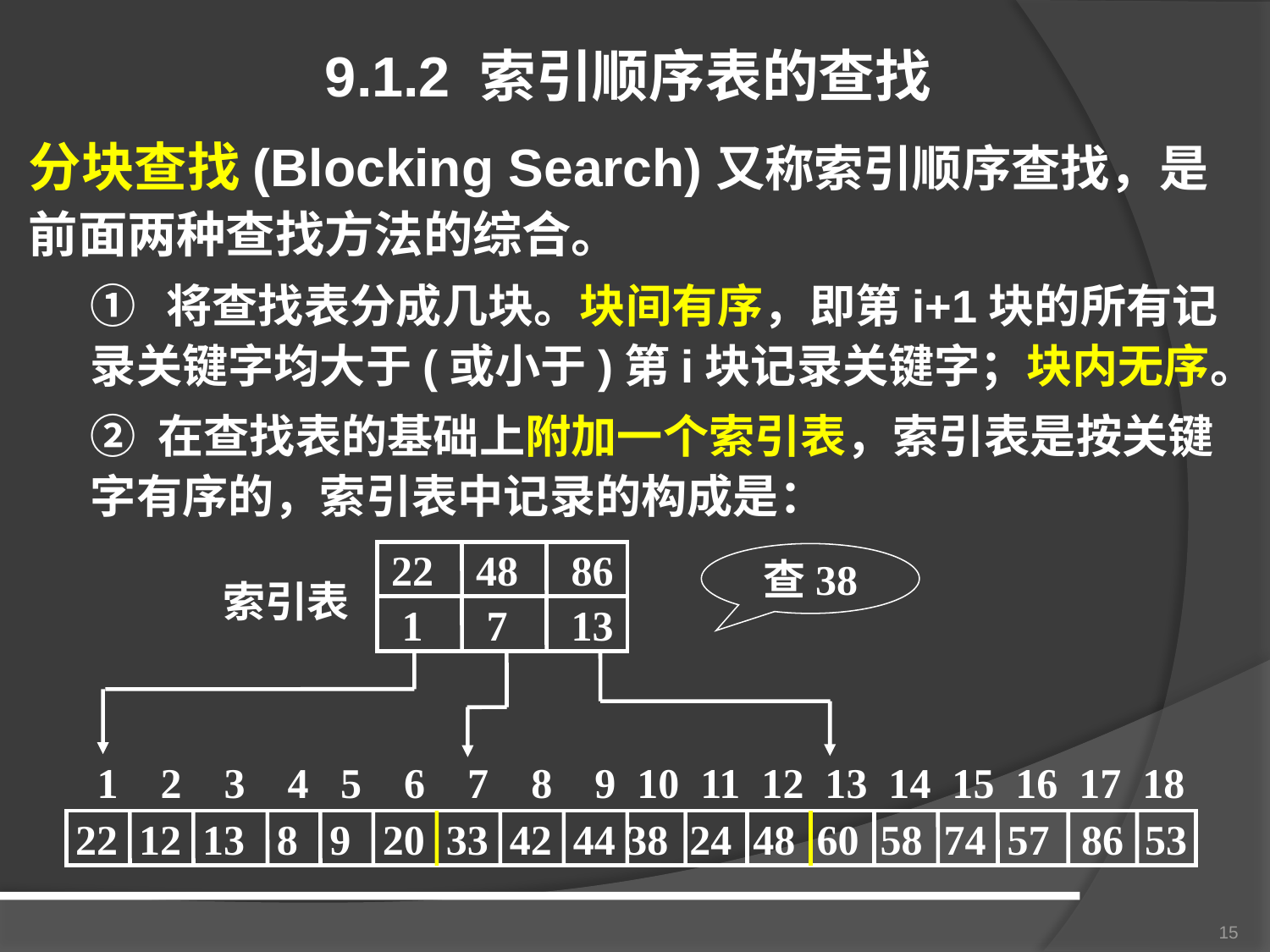

# 9.1.2 索引顺序表的查找
分块查找(Blocking Search)又称索引顺序查找，是前面两种查找方法的综合。
①  将查找表分成几块。块间有序，即第i+1块的所有记录关键字均大于(或小于)第i块记录关键字；块内无序。
② 在查找表的基础上附加一个索引表，索引表是按关键字有序的，索引表中记录的构成是：
22    48     86

 1      7      13

查38
索引表

1    2    3    4   5    6    7    8    9  10  11  12  13  14  15  16  17  18
22  12  13   8   9   20  33  42  44 38  24  48  60  58  74  57   86  53

15